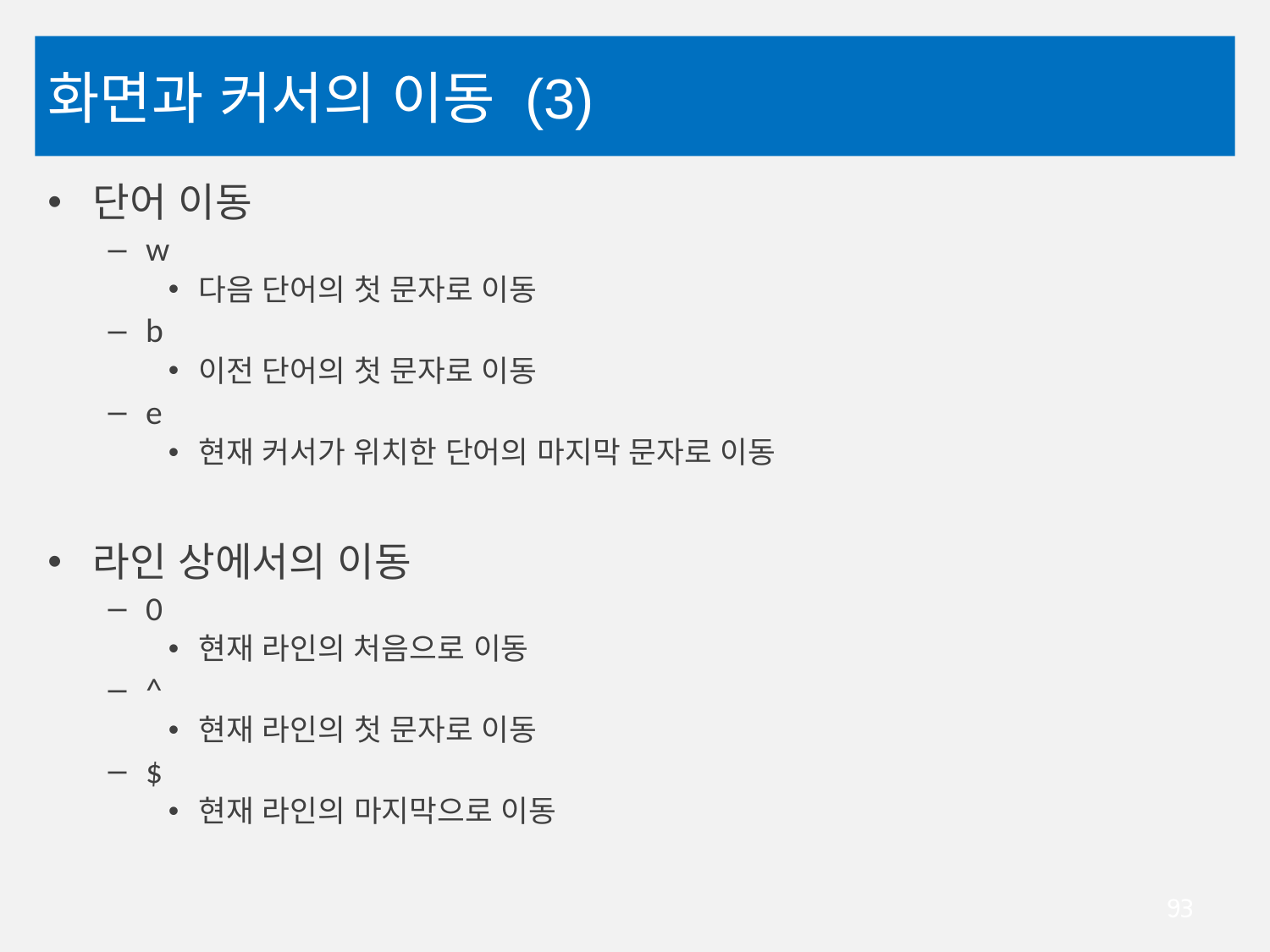

# 화면과 커서의 이동 (3)
단어 이동
w
다음 단어의 첫 문자로 이동
b
이전 단어의 첫 문자로 이동
e
현재 커서가 위치한 단어의 마지막 문자로 이동

라인 상에서의 이동
0
현재 라인의 처음으로 이동
^
현재 라인의 첫 문자로 이동
$
현재 라인의 마지막으로 이동
93